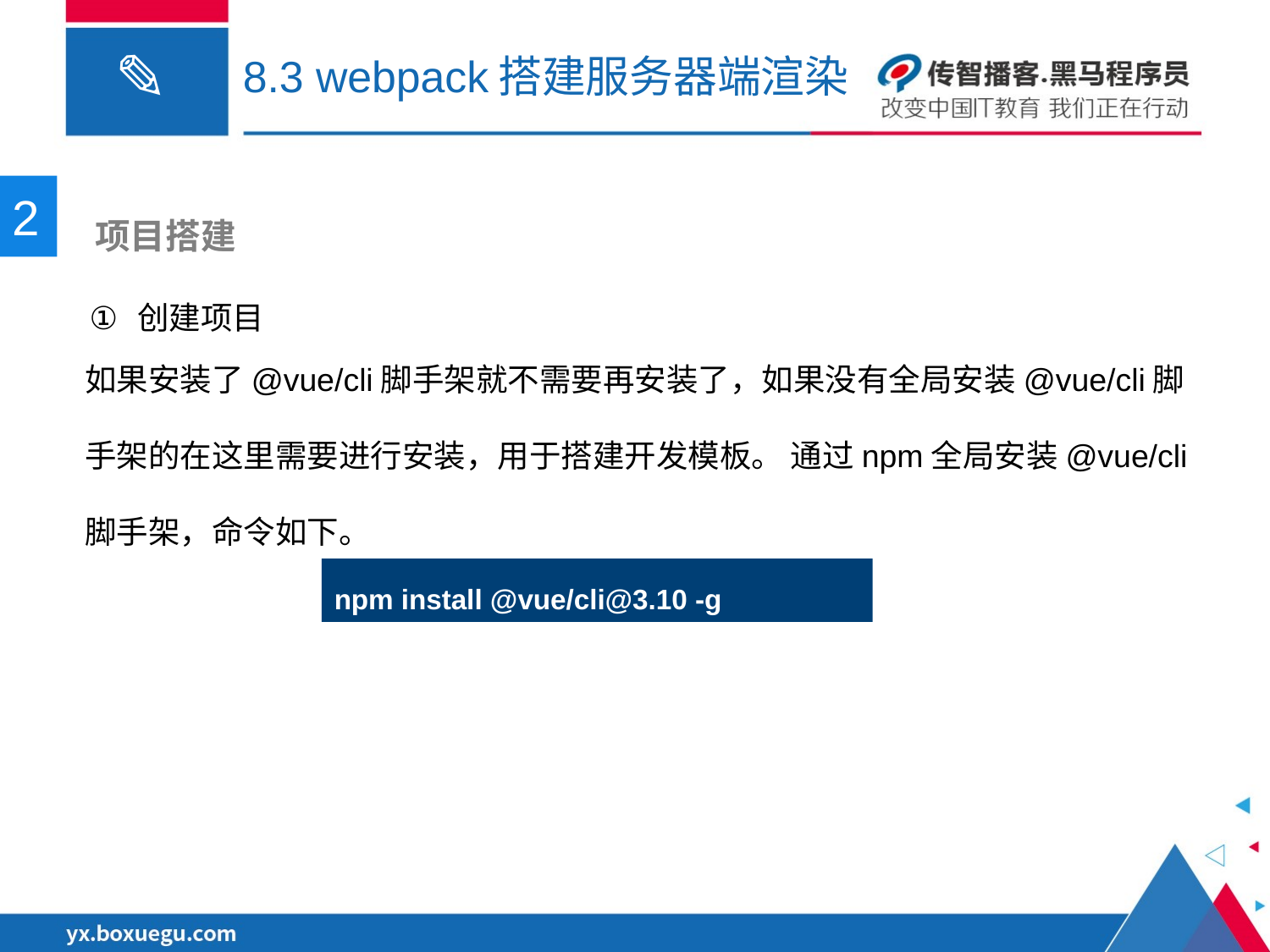

# 8.3 webpack搭建服务器端渲染

2
  项目搭建
创建项目
如果安装了@vue/cli脚手架就不需要再安装了，如果没有全局安装@vue/cli脚手架的在这里需要进行安装，用于搭建开发模板。 通过npm全局安装@vue/cli脚手架，命令如下。
npm install @vue/cli@3.10 -g